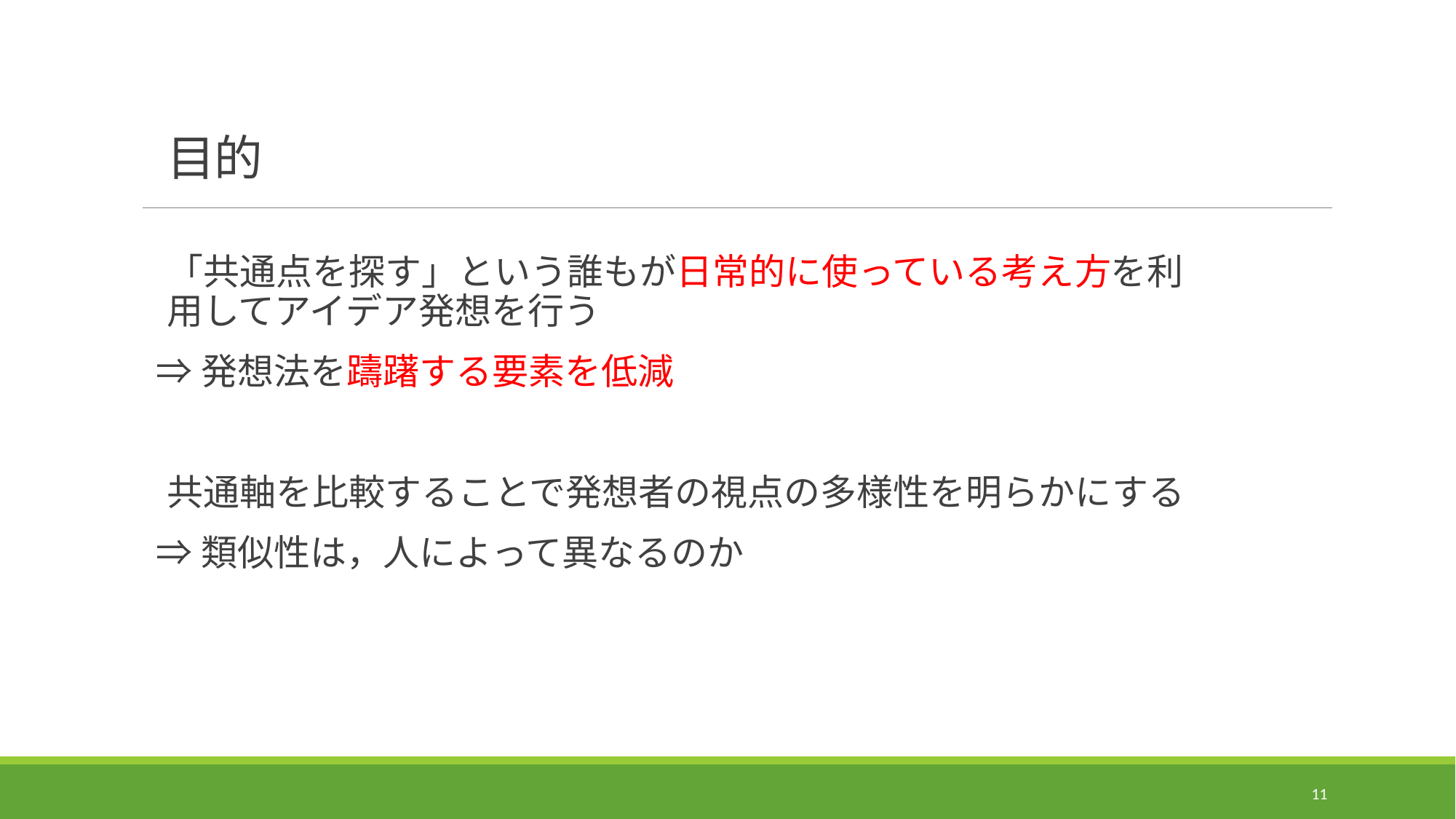

# 目的
「共通点を探す」という誰もが日常的に使っている考え方を利用してアイデア発想を行う
⇒発想法を躊躇する要素を低減

共通軸を比較することで発想者の視点の多様性を明らかにする
⇒類似性は，人によって異なるのか

11